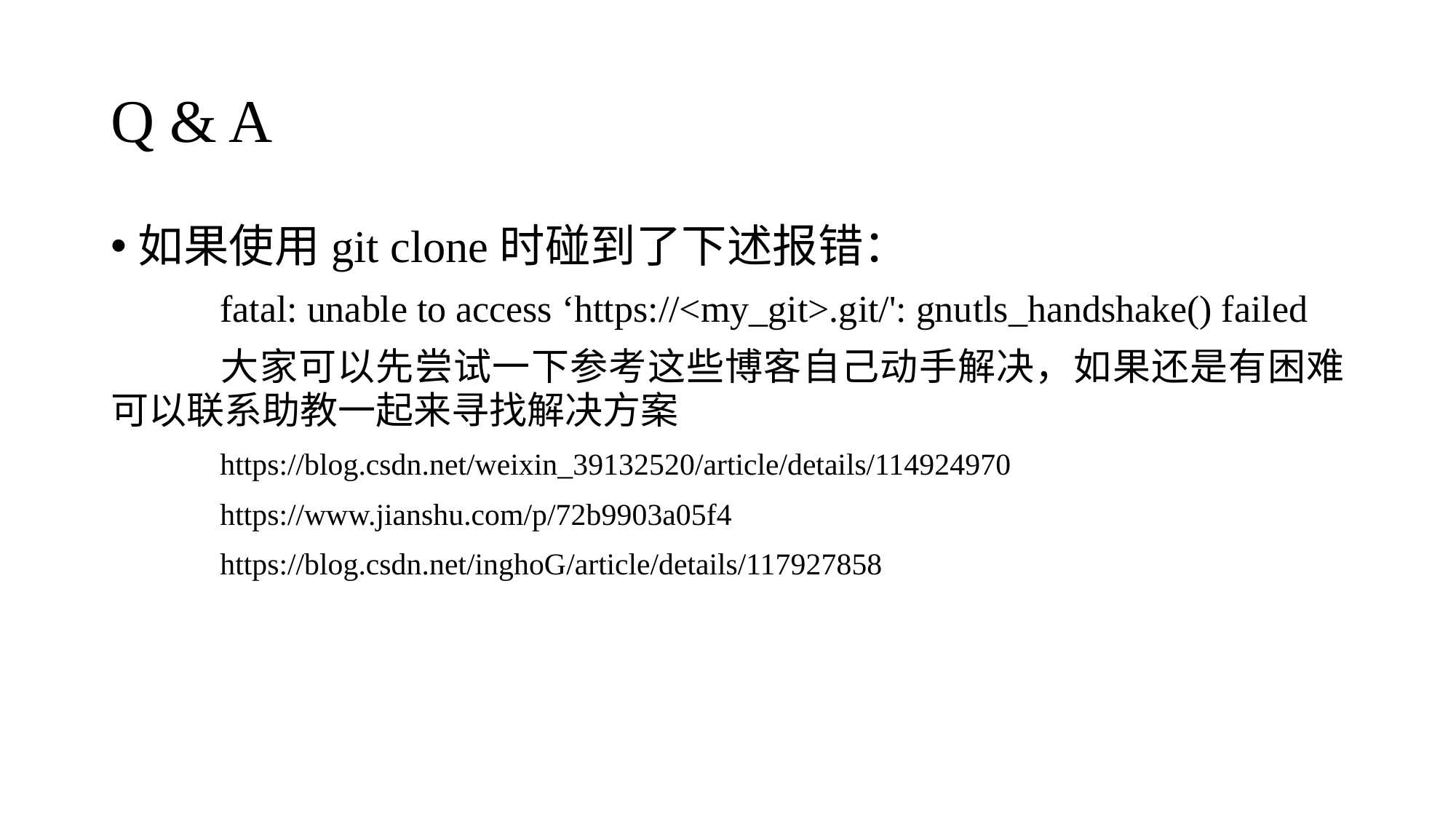

# Q & A
如果使用git clone时碰到了下述报错：
	fatal: unable to access ‘https://<my_git>.git/': gnutls_handshake() failed
	大家可以先尝试一下参考这些博客自己动手解决，如果还是有困难可以联系助教一起来寻找解决方案
	https://blog.csdn.net/weixin_39132520/article/details/114924970
	https://www.jianshu.com/p/72b9903a05f4
	https://blog.csdn.net/inghoG/article/details/117927858